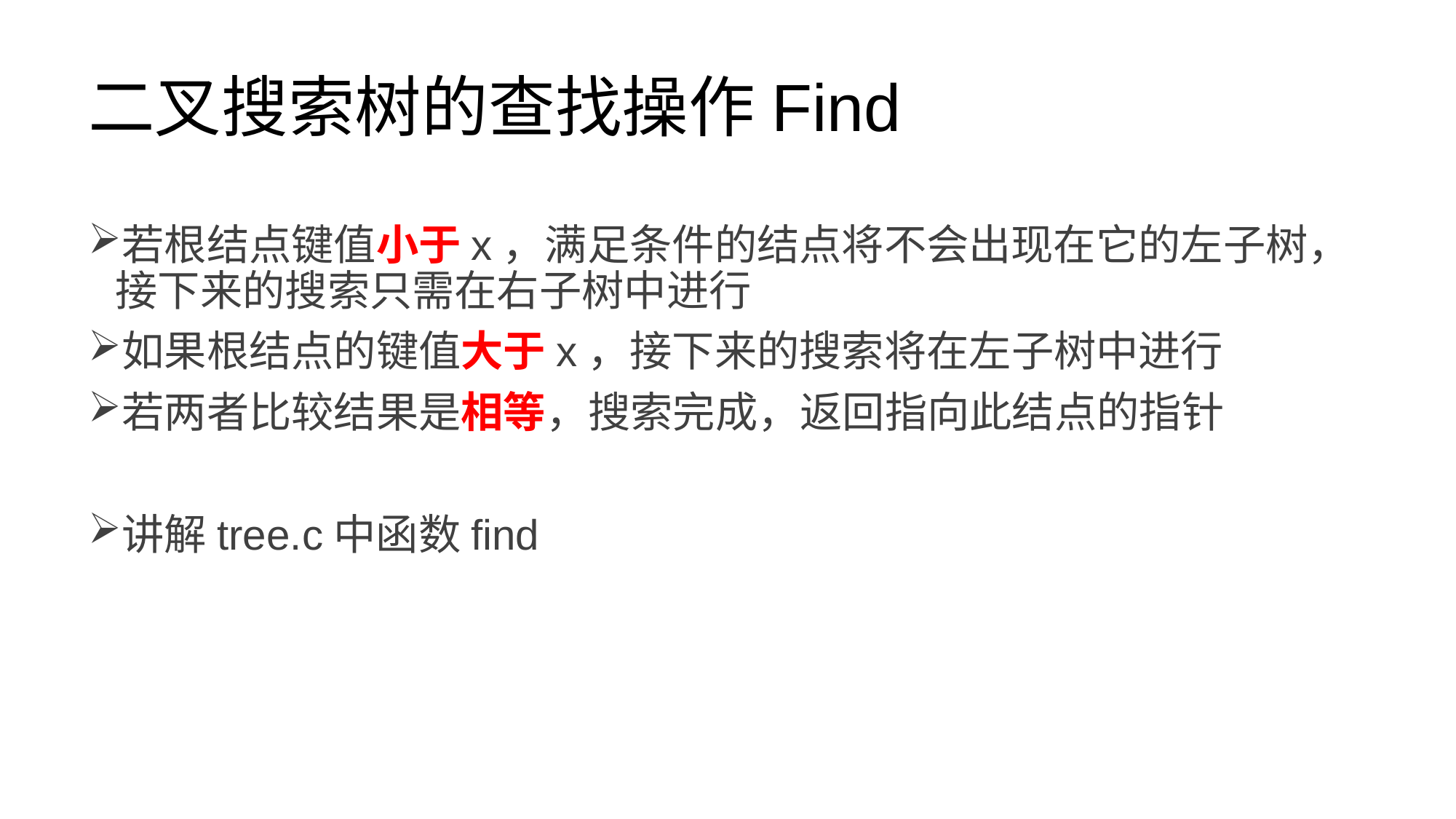

# 二叉搜索树的查找操作Find
若根结点键值小于x，满足条件的结点将不会出现在它的左子树，接下来的搜索只需在右子树中进行
如果根结点的键值大于x，接下来的搜索将在左子树中进行
若两者比较结果是相等，搜索完成，返回指向此结点的指针

讲解tree.c中函数find